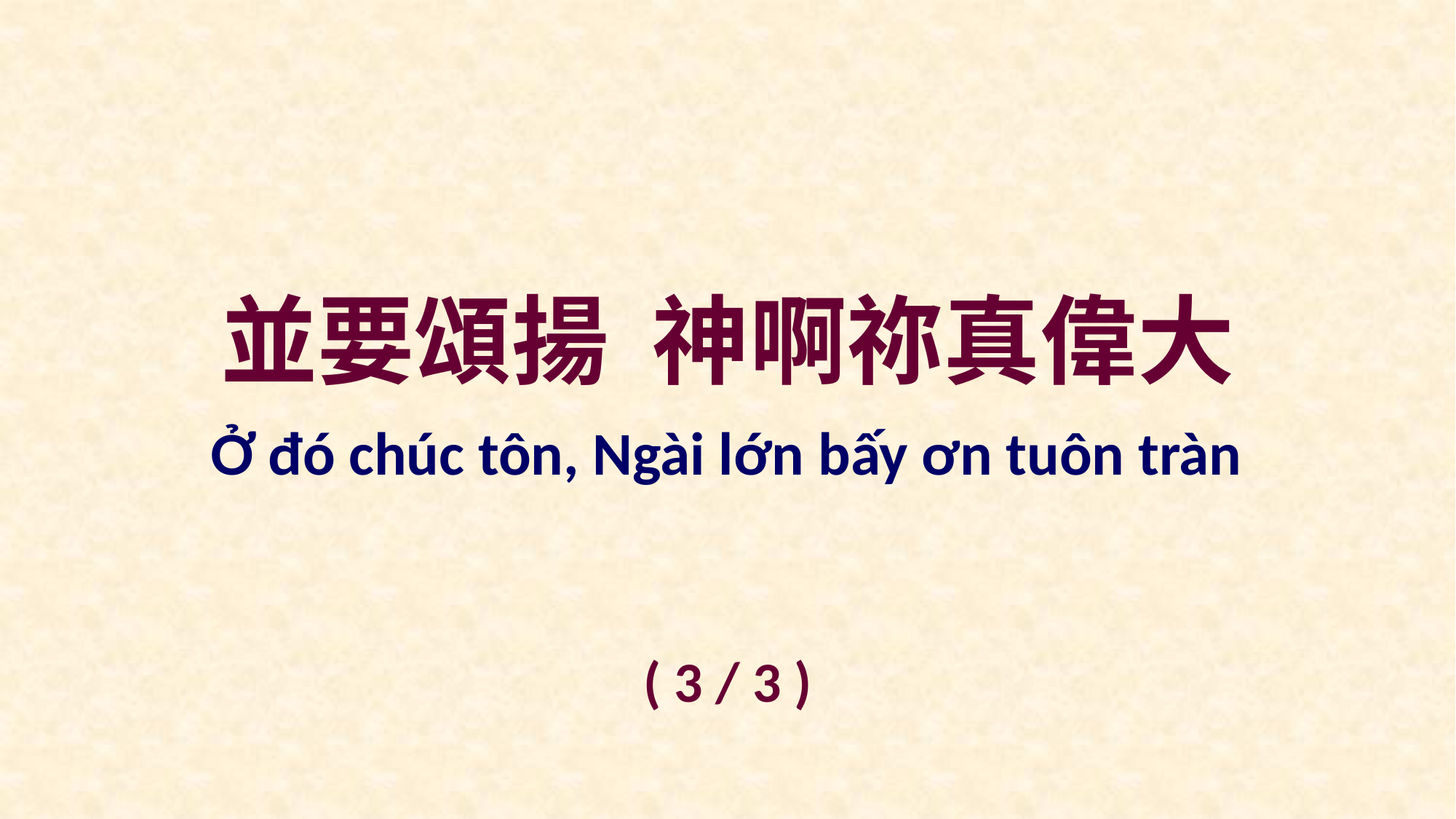

並要頌揚  神啊祢真偉大
Ở đó chúc tôn, Ngài lớn bấy ơn tuôn tràn
( 3 / 3 )